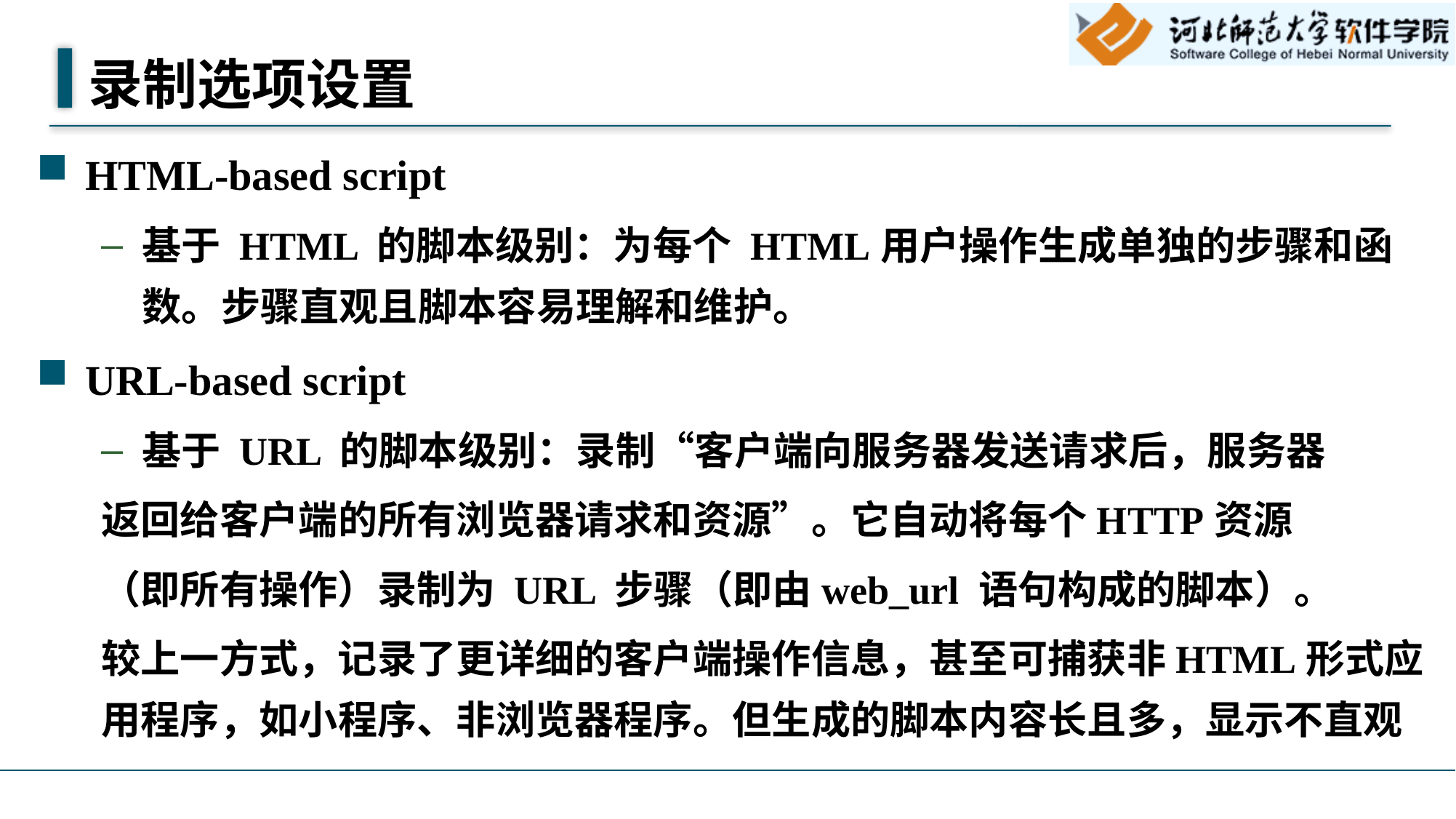

# 录制选项设置
HTML-based script
基于 HTML 的脚本级别：为每个 HTML用户操作生成单独的步骤和函数。步骤直观且脚本容易理解和维护。
URL-based script
基于 URL 的脚本级别：录制“客户端向服务器发送请求后，服务器
返回给客户端的所有浏览器请求和资源”。它自动将每个HTTP资源
（即所有操作）录制为 URL 步骤（即由web_url 语句构成的脚本）。
较上一方式，记录了更详细的客户端操作信息，甚至可捕获非HTML形式应用程序，如小程序、非浏览器程序。但生成的脚本内容长且多，显示不直观